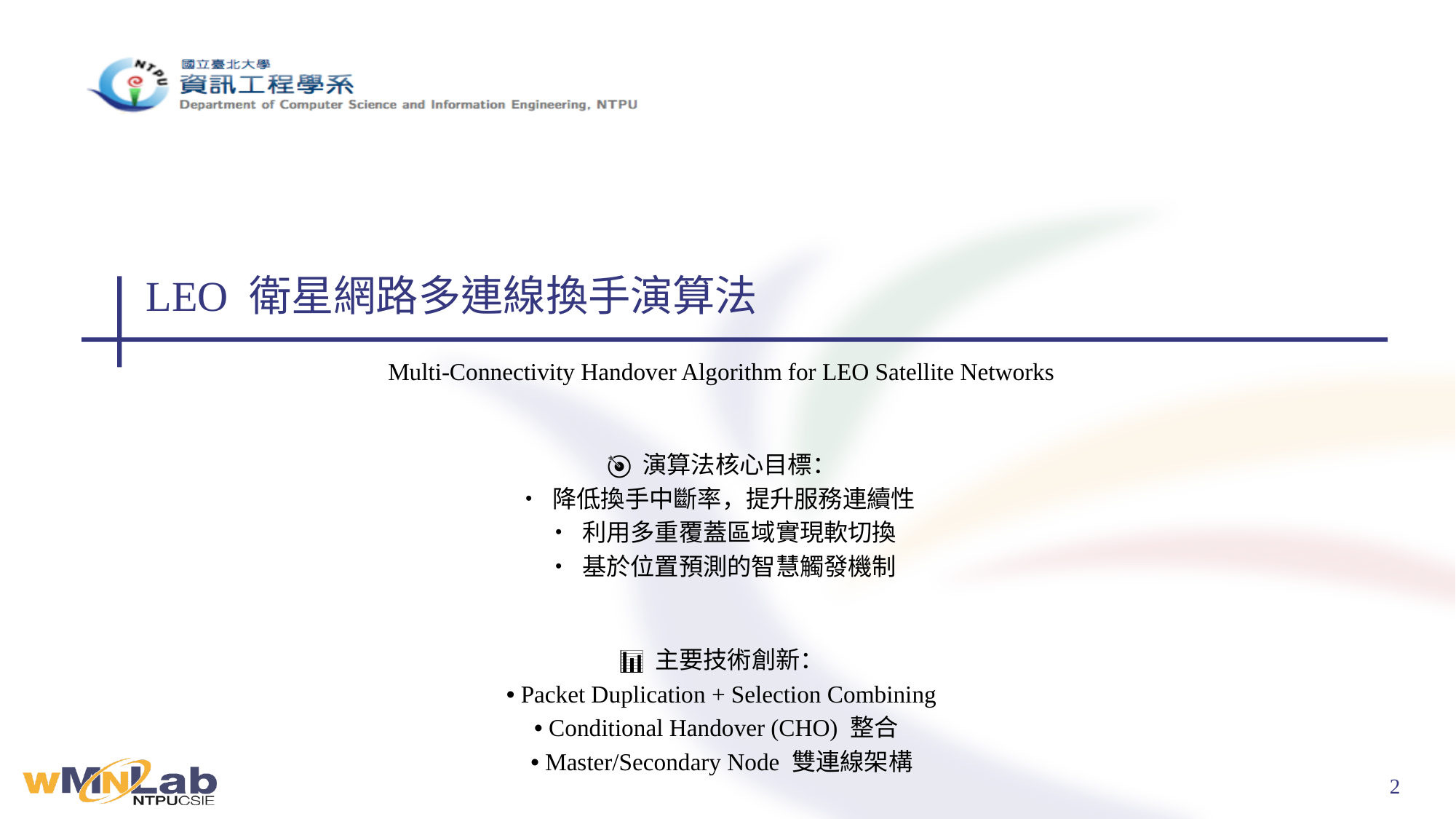

# LEO 衛星網路多連線換手演算法
Multi-Connectivity Handover Algorithm for LEO Satellite Networks

🎯 演算法核心目標：
• 降低換手中斷率，提升服務連續性
• 利用多重覆蓋區域實現軟切換
• 基於位置預測的智慧觸發機制

📊 主要技術創新：
• Packet Duplication + Selection Combining
• Conditional Handover (CHO) 整合
• Master/Secondary Node 雙連線架構

Based on IEEE Paper: "Enhancing Handover Performance in LEO Satellite Networks"
Mohammed Al-Ansi et al., 2024